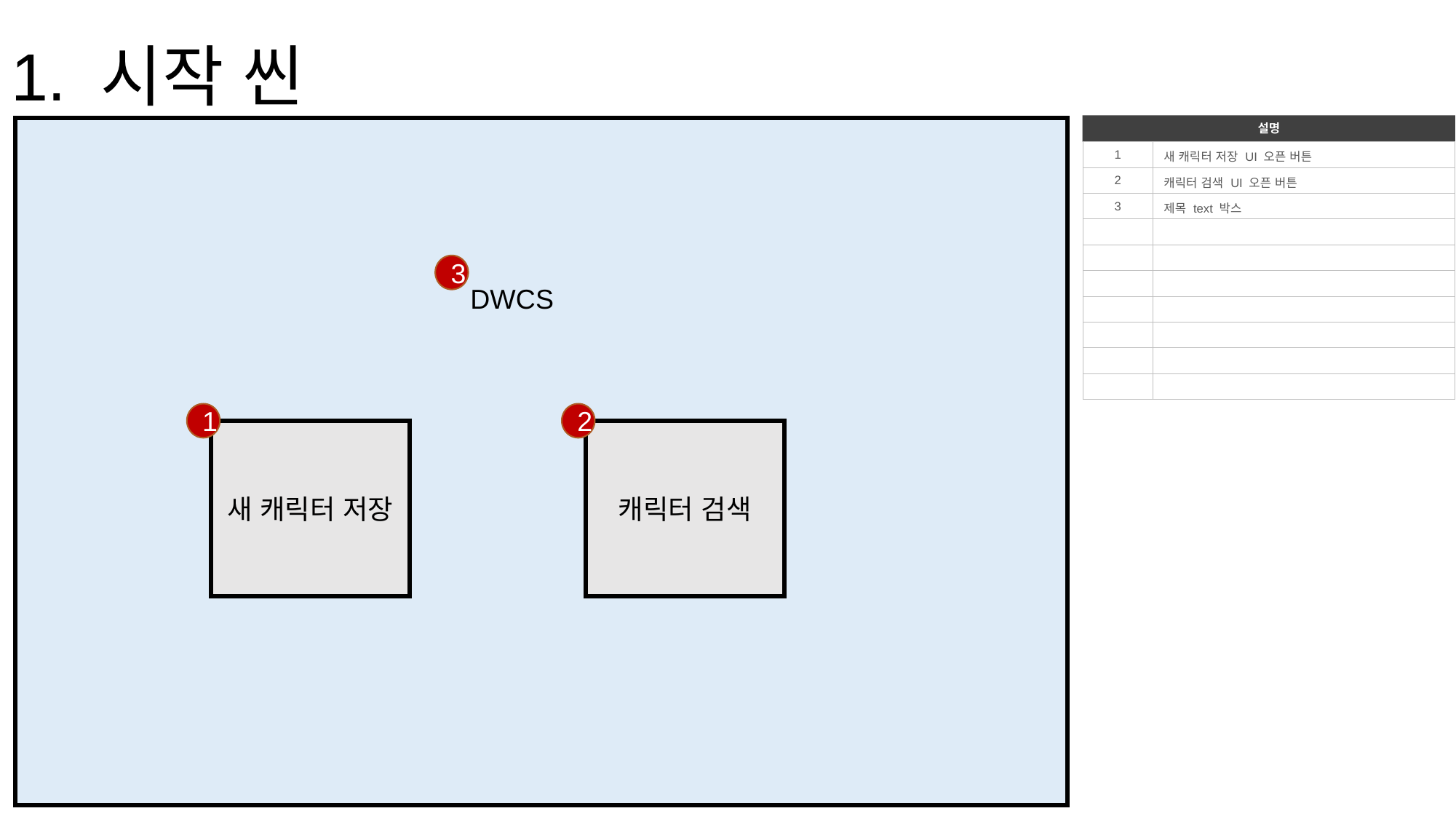

# 1. 시작 씬
설명

| 1 | 새 캐릭터 저장 UI 오픈 버튼 |
| --- | --- |
| 2 | 캐릭터 검색 UI 오픈 버튼 |
| 3 | 제목 text 박스 |
|  |  |
|  |  |
|  |  |
|  |  |
|  |  |
|  |  |
|  |  |
3
DWCS
1
2
캐릭터 검색
새 캐릭터 저장